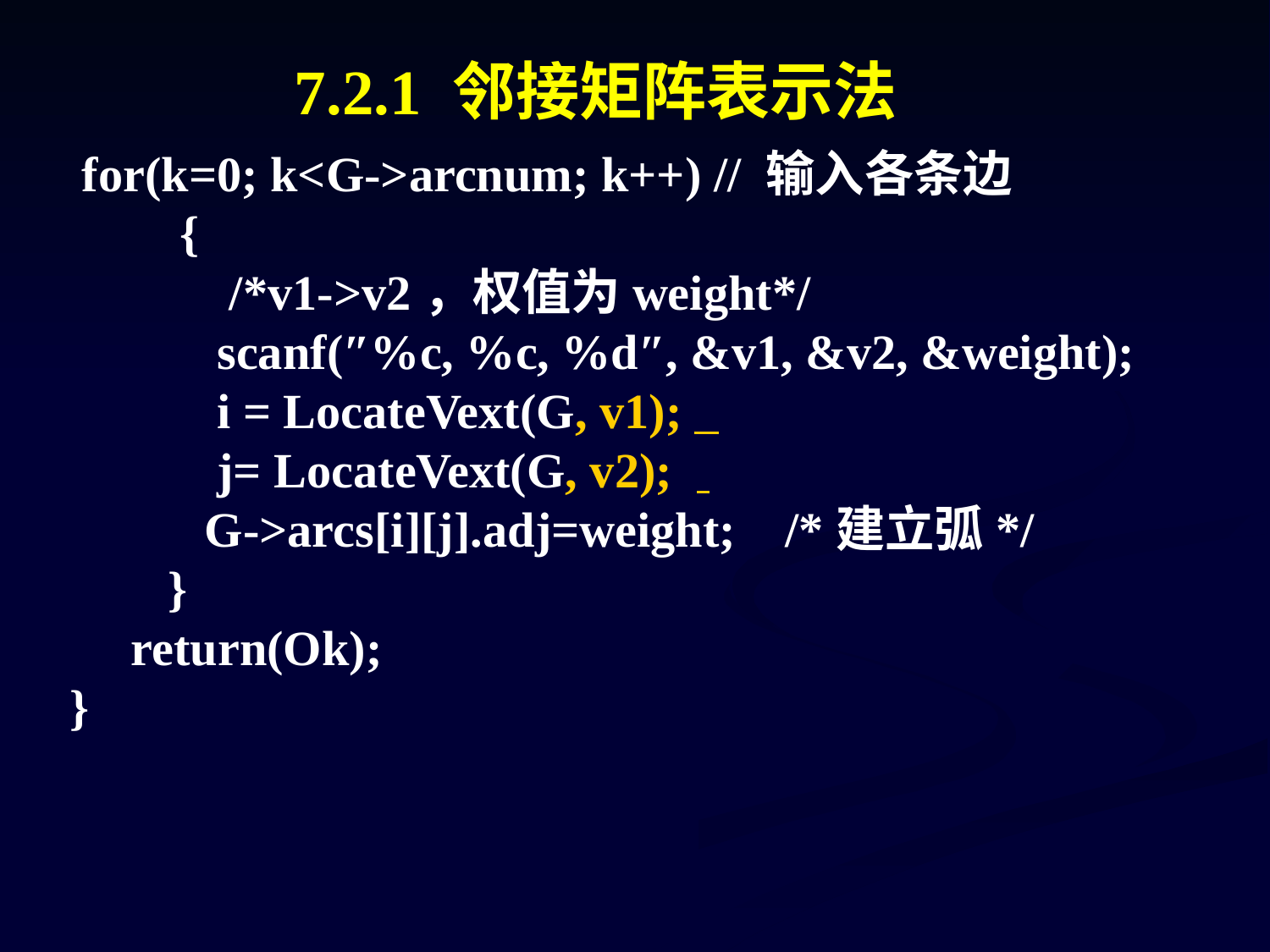

7.2.1 邻接矩阵表示法
  for(k=0; k<G->arcnum; k++) // 输入各条边
          {
              /*v1->v2，权值为weight*/
             scanf(″%c, %c, %d″, &v1, &v2, &weight);
             i = LocateVext(G, v1);
             j= LocateVext(G, v2);
            G->arcs[i][j].adj=weight;    /*建立弧*/
         }
      return(Ok);
 }